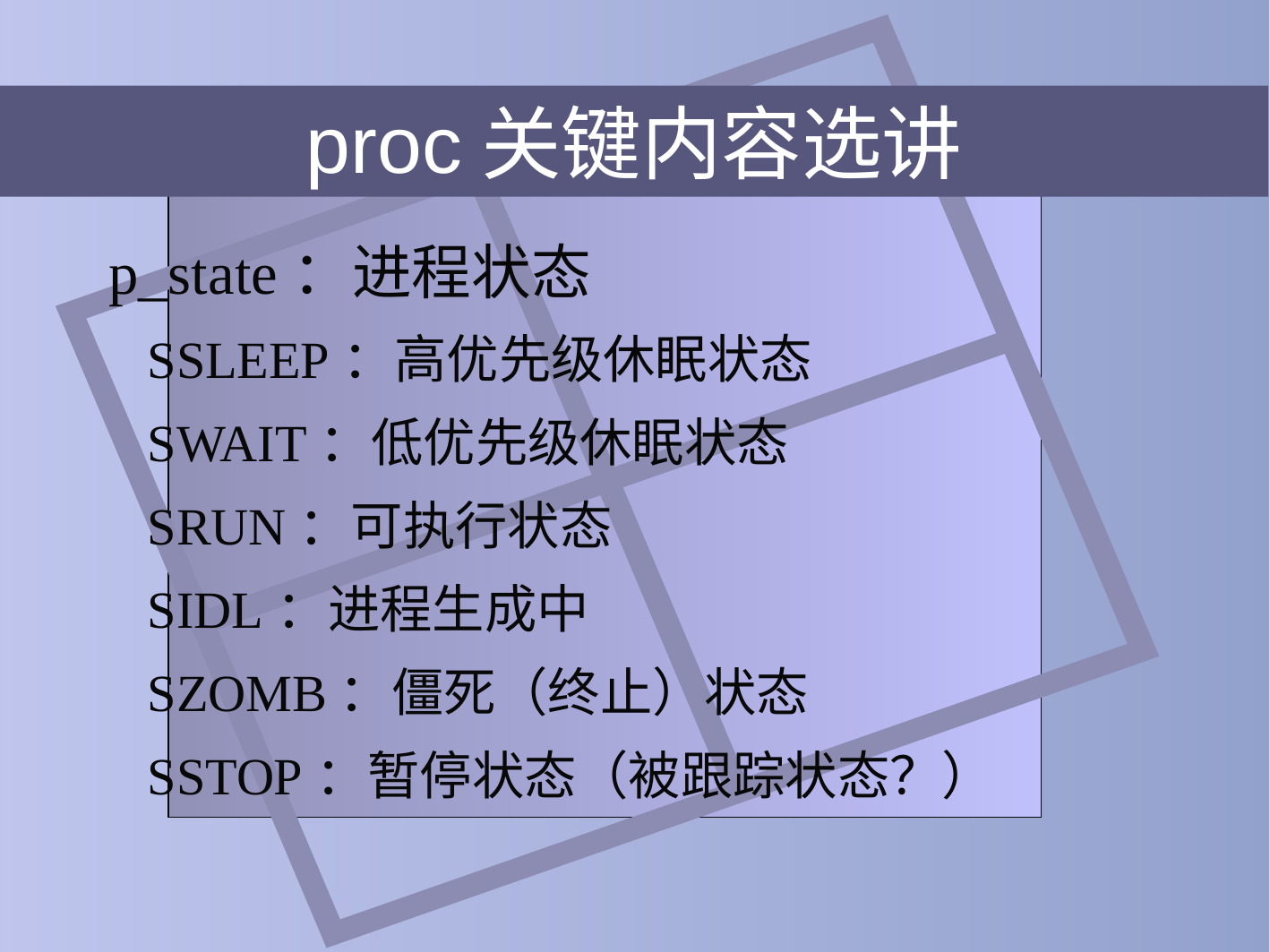

# proc关键内容选讲
p_state：进程状态
   SSLEEP：高优先级休眠状态
   SWAIT：低优先级休眠状态
   SRUN：可执行状态
   SIDL：进程生成中
   SZOMB：僵死（终止）状态
   SSTOP：暂停状态（被跟踪状态？）